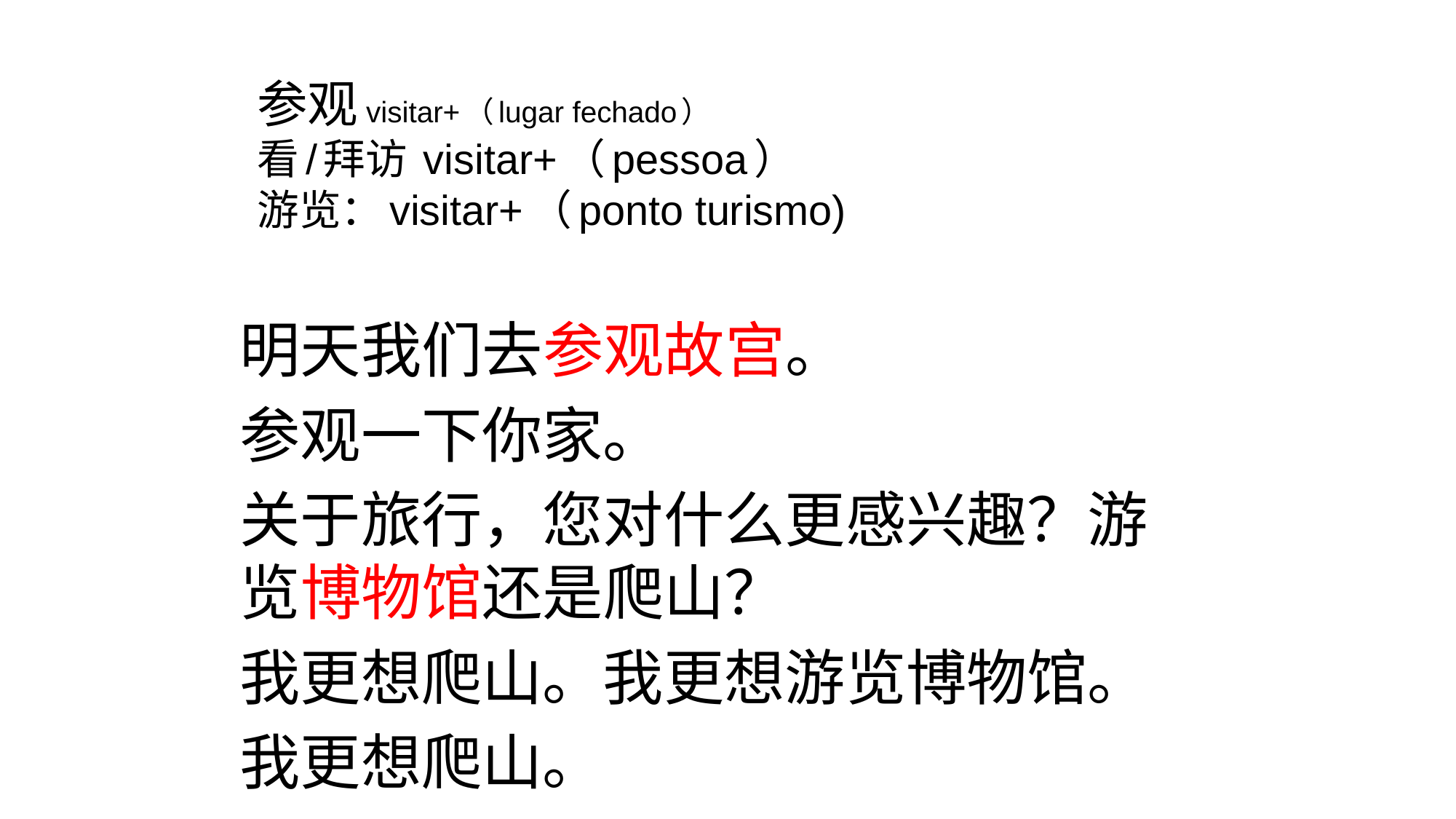

# 参观visitar+（lugar fechado） 看/拜访 visitar+（pessoa） 游览：visitar+（ponto turismo)
明天我们去参观故宫。
参观一下你家。
关于旅行，您对什么更感兴趣？游览博物馆还是爬山？
我更想爬山。我更想游览博物馆。
我更想爬山。